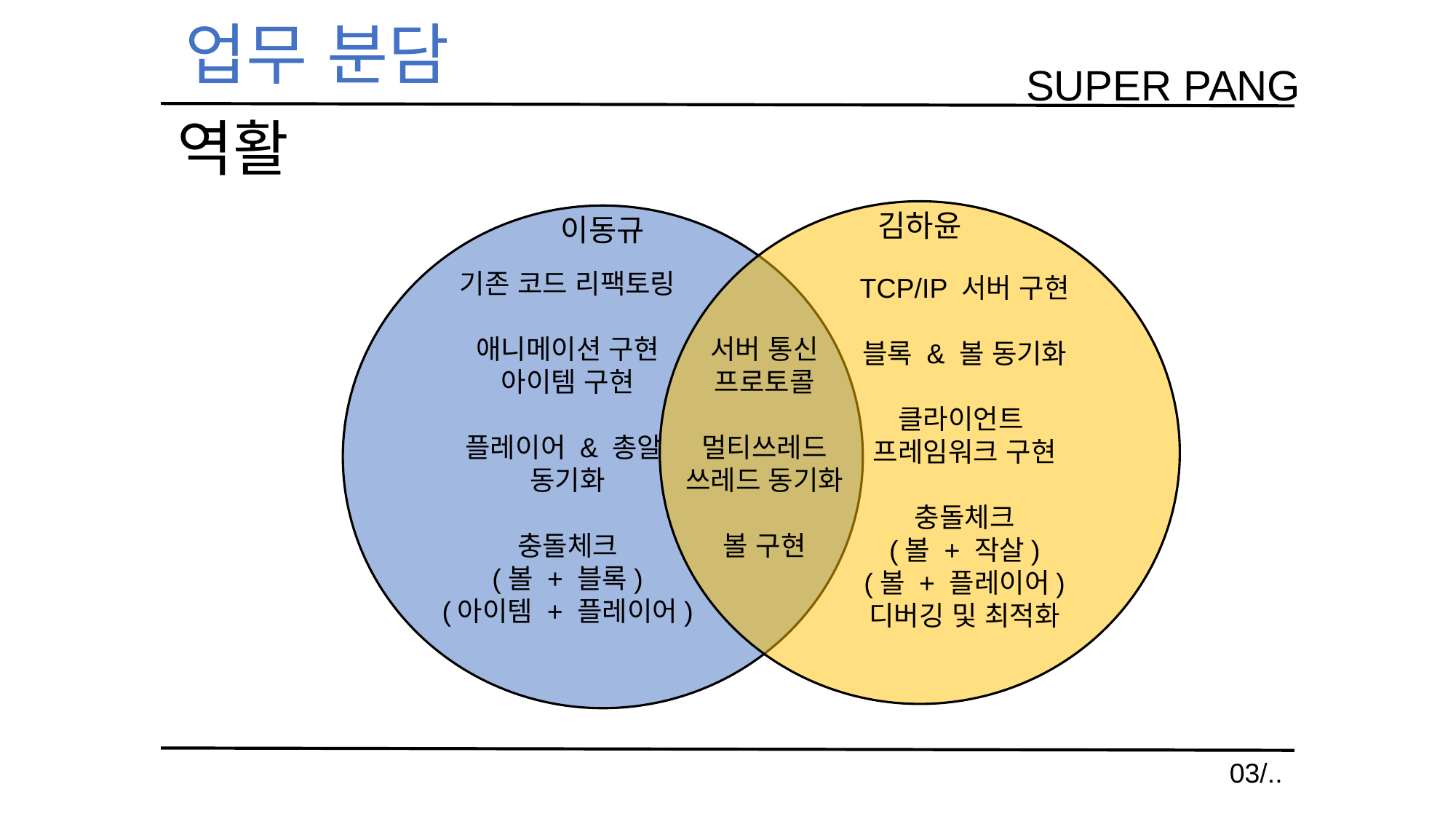

업무 분담
SUPER PANG
역활

김하윤
이동규

기존 코드 리팩토링

애니메이션 구현
아이템 구현

플레이어 & 총알
동기화

충돌체크
(볼 + 블록)
(아이템 + 플레이어)
TCP/IP 서버 구현

블록 & 볼 동기화

클라이언트
프레임워크 구현

충돌체크
(볼 + 작살)
(볼 + 플레이어)
디버깅 및 최적화
서버 통신
프로토콜

멀티쓰레드
쓰레드 동기화

볼 구현
03/..